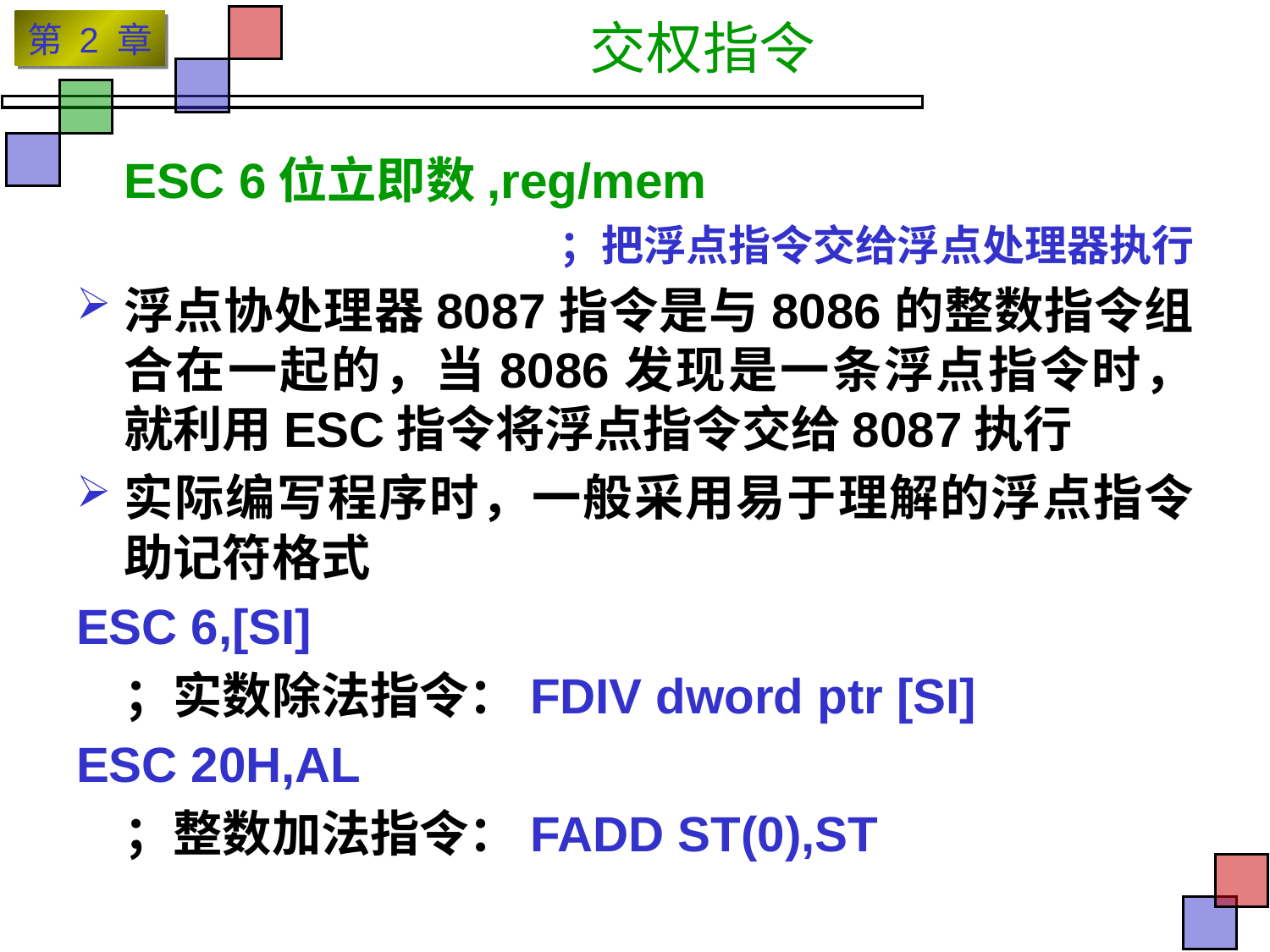

# 交权指令
	ESC 6位立即数,reg/mem
；把浮点指令交给浮点处理器执行
浮点协处理器8087指令是与8086的整数指令组合在一起的，当8086发现是一条浮点指令时，就利用ESC指令将浮点指令交给8087执行
实际编写程序时，一般采用易于理解的浮点指令助记符格式
ESC 6,[SI]
	；实数除法指令：FDIV dword ptr [SI]
ESC 20H,AL
	；整数加法指令：FADD ST(0),ST